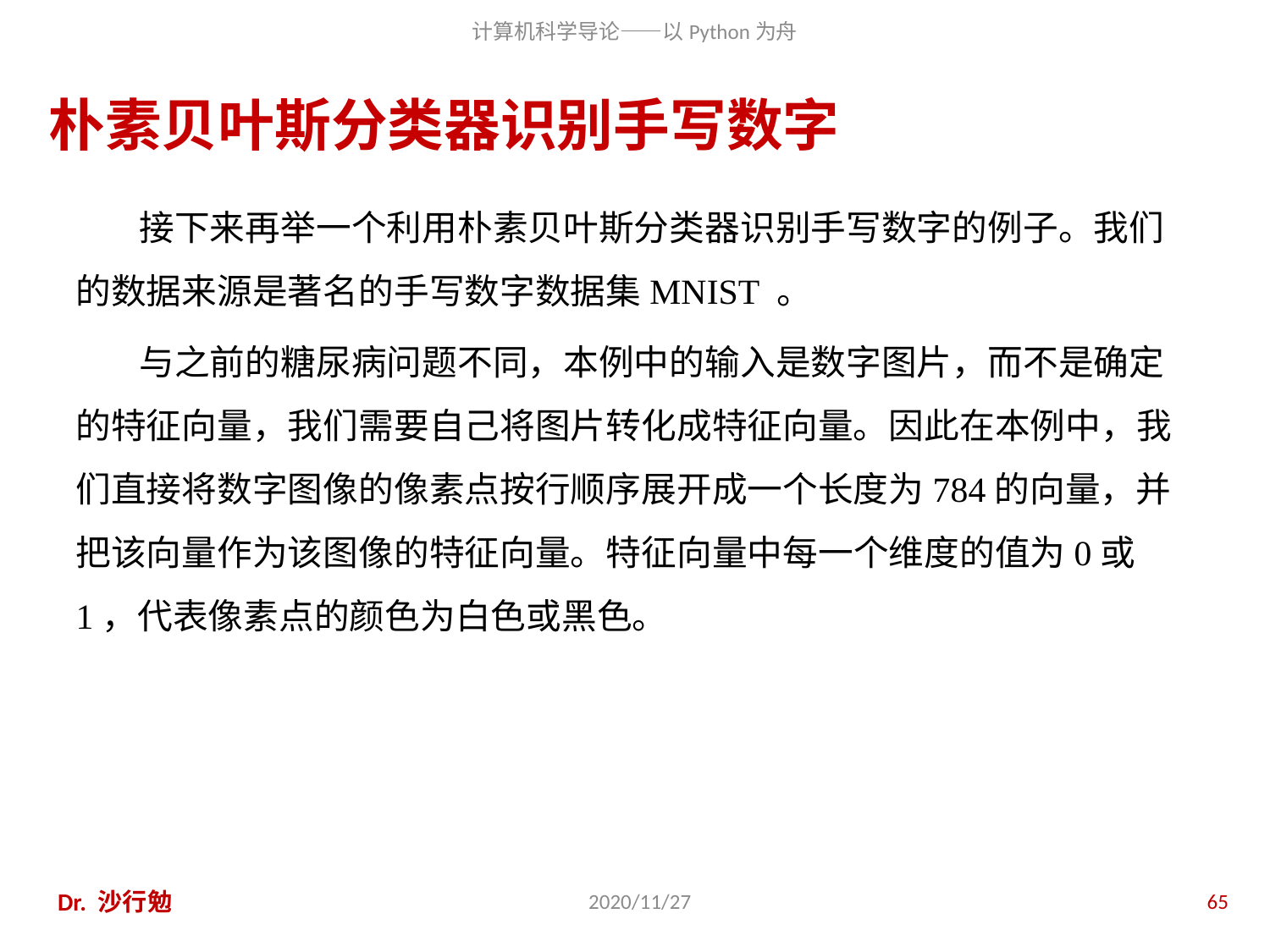

# 朴素贝叶斯分类器识别手写数字
接下来再举一个利用朴素贝叶斯分类器识别手写数字的例子。我们的数据来源是著名的手写数字数据集MNIST 。
与之前的糖尿病问题不同，本例中的输入是数字图片，而不是确定的特征向量，我们需要自己将图片转化成特征向量。因此在本例中，我们直接将数字图像的像素点按行顺序展开成一个长度为784的向量，并把该向量作为该图像的特征向量。特征向量中每一个维度的值为0或1，代表像素点的颜色为白色或黑色。
Dr. 沙行勉
2020/11/27
65